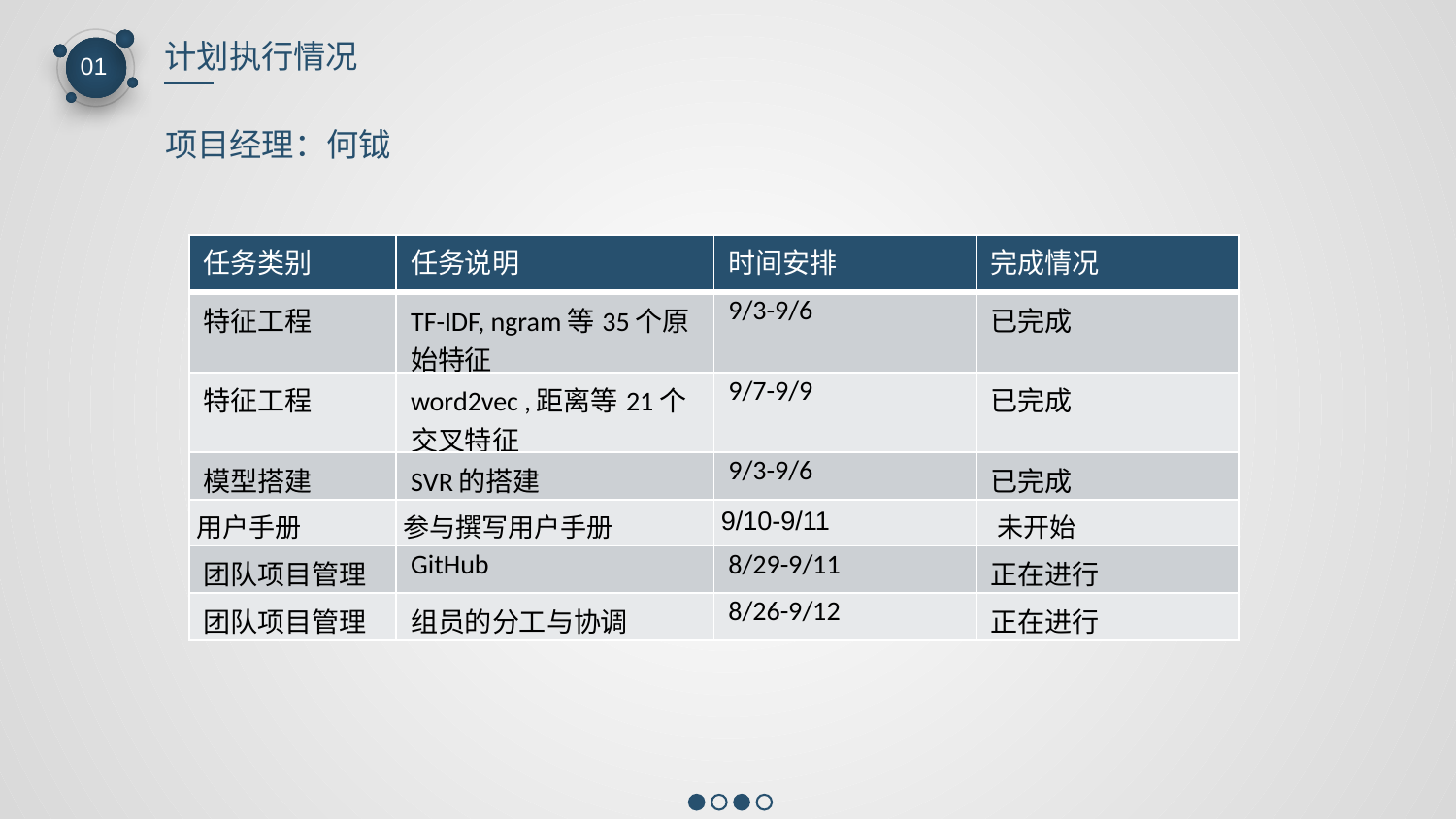

计划执行情况
01
项目经理：何钺
| 任务类别 | 任务说明 | 时间安排 | 完成情况 |
| --- | --- | --- | --- |
| 特征工程 | TF-IDF, ngram等35个原始特征 | 9/3-9/6 | 已完成 |
| 特征工程 | word2vec ,距离等21个交叉特征 | 9/7-9/9 | 已完成 |
| 模型搭建 | SVR的搭建 | 9/3-9/6 | 已完成 |
| 用户手册 | 参与撰写用户手册 | 9/10-9/11 | 未开始 |
| 团队项目管理 | GitHub | 8/29-9/11 | 正在进行 |
| 团队项目管理 | 组员的分工与协调 | 8/26-9/12 | 正在进行 |